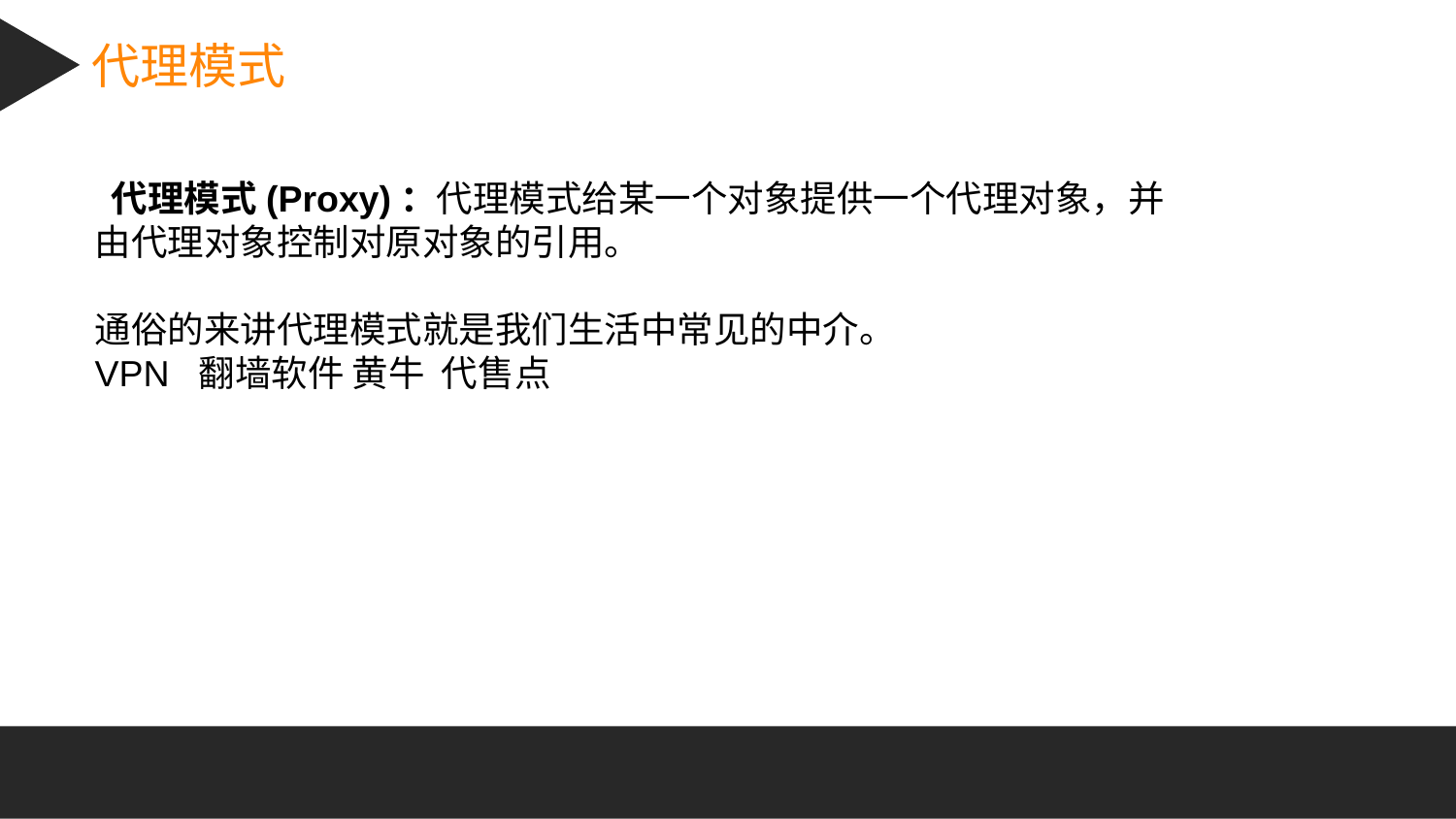

代理模式
 代理模式(Proxy)：代理模式给某一个对象提供一个代理对象，并由代理对象控制对原对象的引用。

通俗的来讲代理模式就是我们生活中常见的中介。
VPN  翻墙软件 黄牛  代售点